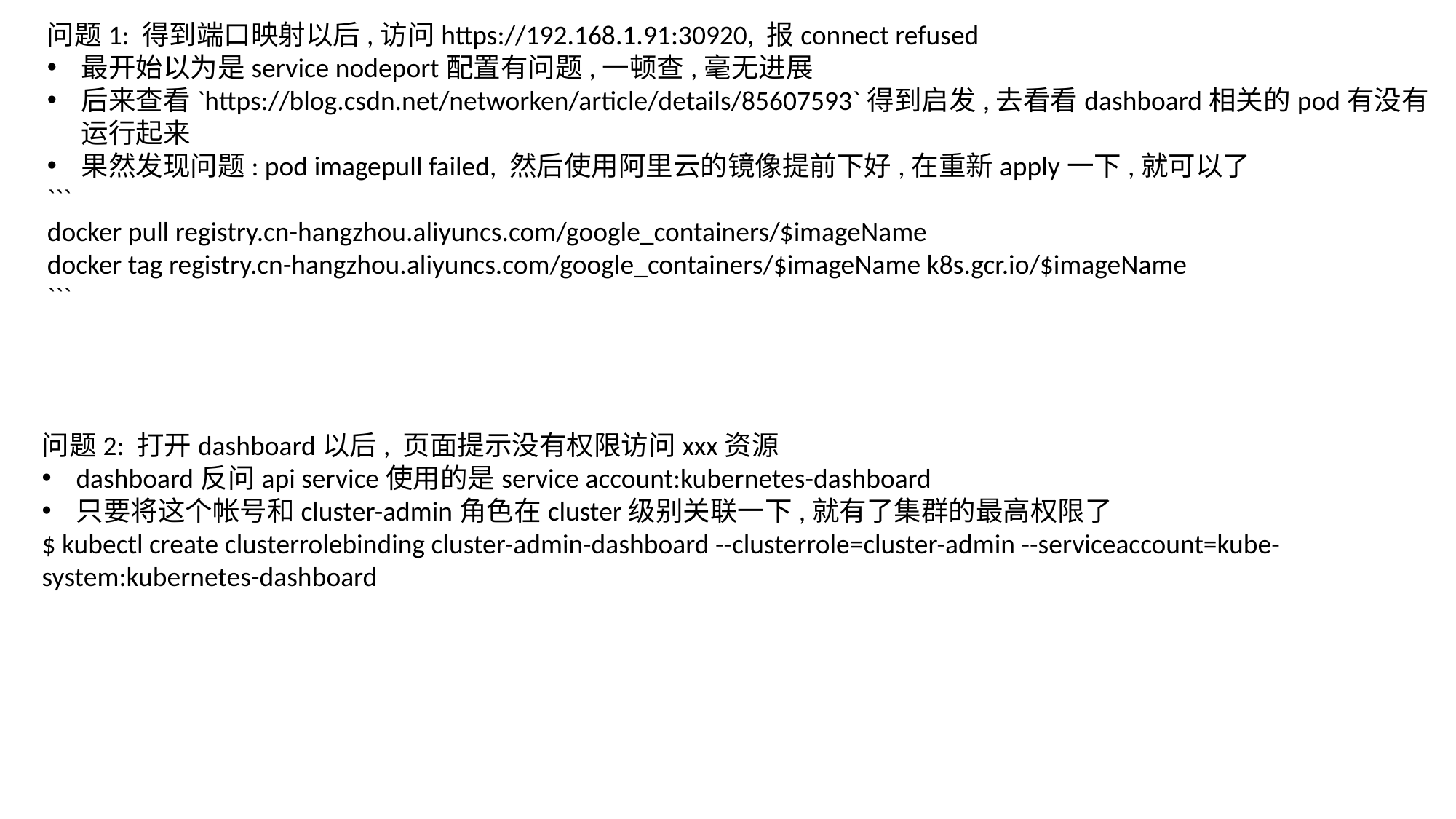

问题1: 得到端口映射以后,访问https://192.168.1.91:30920, 报connect refused
最开始以为是service nodeport配置有问题,一顿查,毫无进展
后来查看`https://blog.csdn.net/networken/article/details/85607593`得到启发,去看看dashboard相关的pod有没有运行起来
果然发现问题: pod imagepull failed, 然后使用阿里云的镜像提前下好,在重新apply一下,就可以了
```
docker pull registry.cn-hangzhou.aliyuncs.com/google_containers/$imageName
docker tag registry.cn-hangzhou.aliyuncs.com/google_containers/$imageName k8s.gcr.io/$imageName
```

问题2: 打开dashboard以后, 页面提示没有权限访问xxx资源
dashboard反问api service使用的是service account:kubernetes-dashboard
只要将这个帐号和cluster-admin角色在cluster级别关联一下,就有了集群的最高权限了
$ kubectl create clusterrolebinding cluster-admin-dashboard --clusterrole=cluster-admin --serviceaccount=kube-system:kubernetes-dashboard